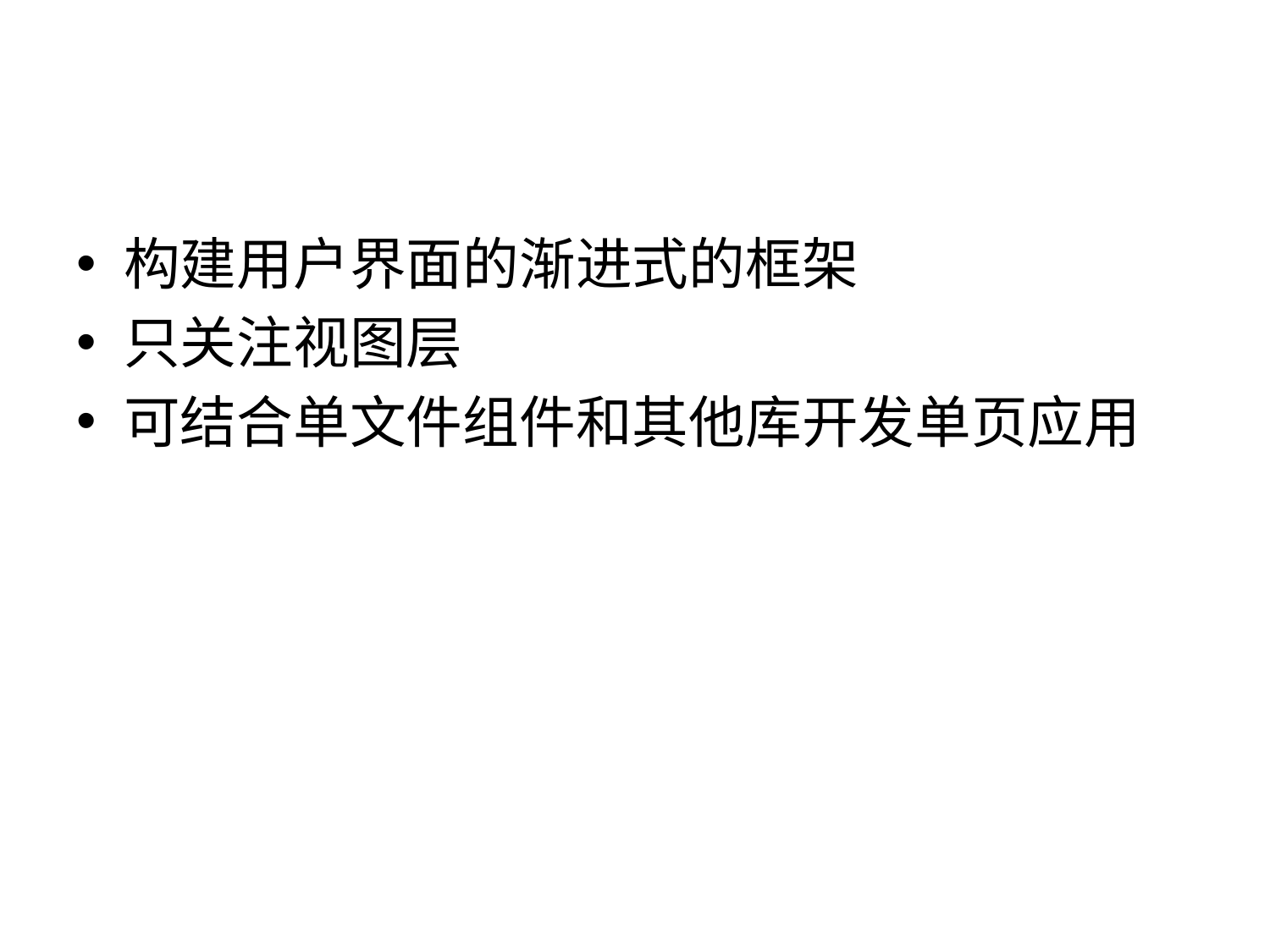

#
构建用户界面的渐进式的框架
只关注视图层
可结合单文件组件和其他库开发单页应用